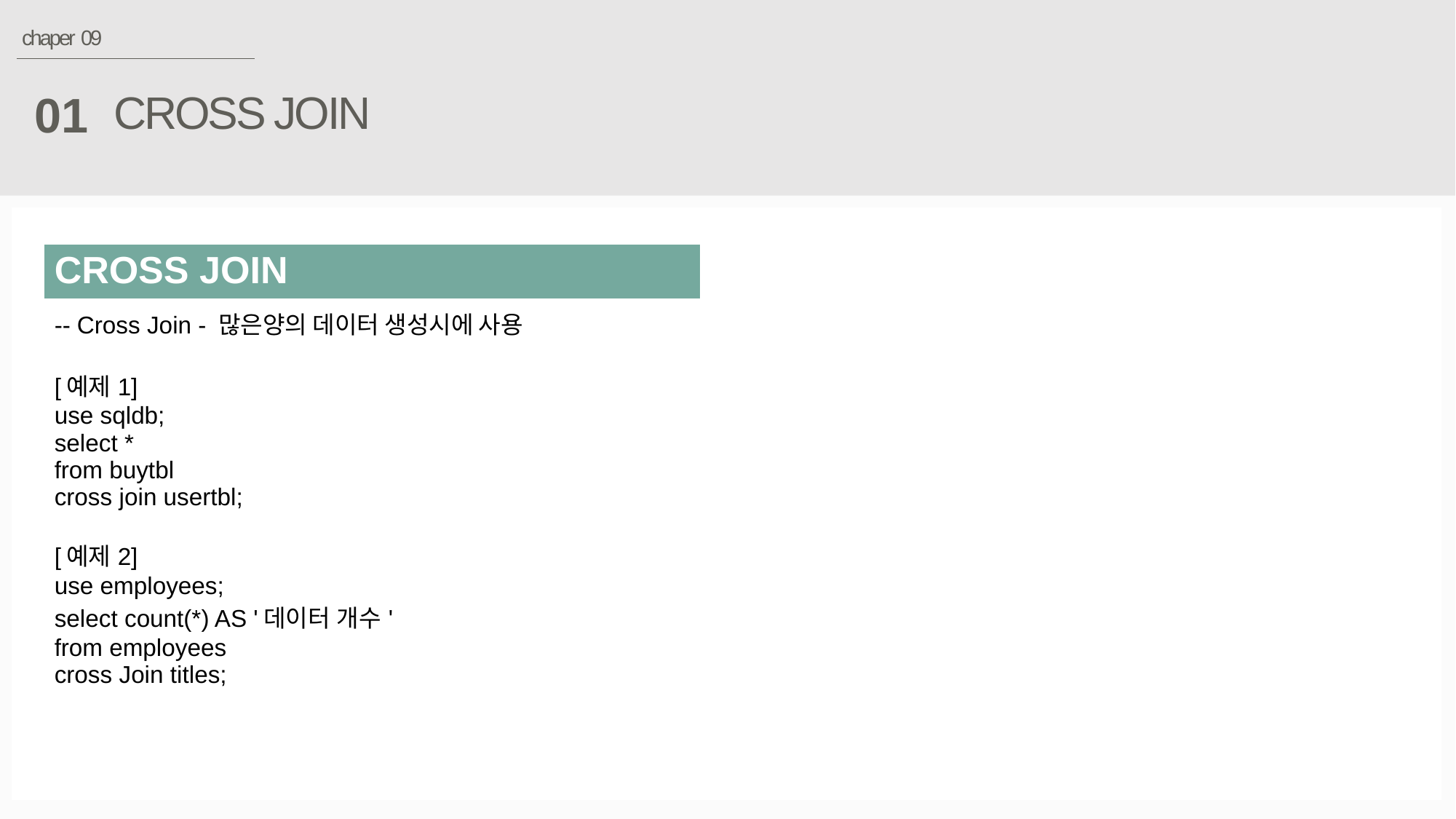

chaper  09
CROSS JOIN
01

| CROSS JOIN |
| --- |
| -- Cross Join - 많은양의 데이터 생성시에 사용 [예제1] use sqldb; select \* from buytbl cross join usertbl; [예제2] use employees; select count(\*) AS '데이터 개수' from employees cross Join titles; |